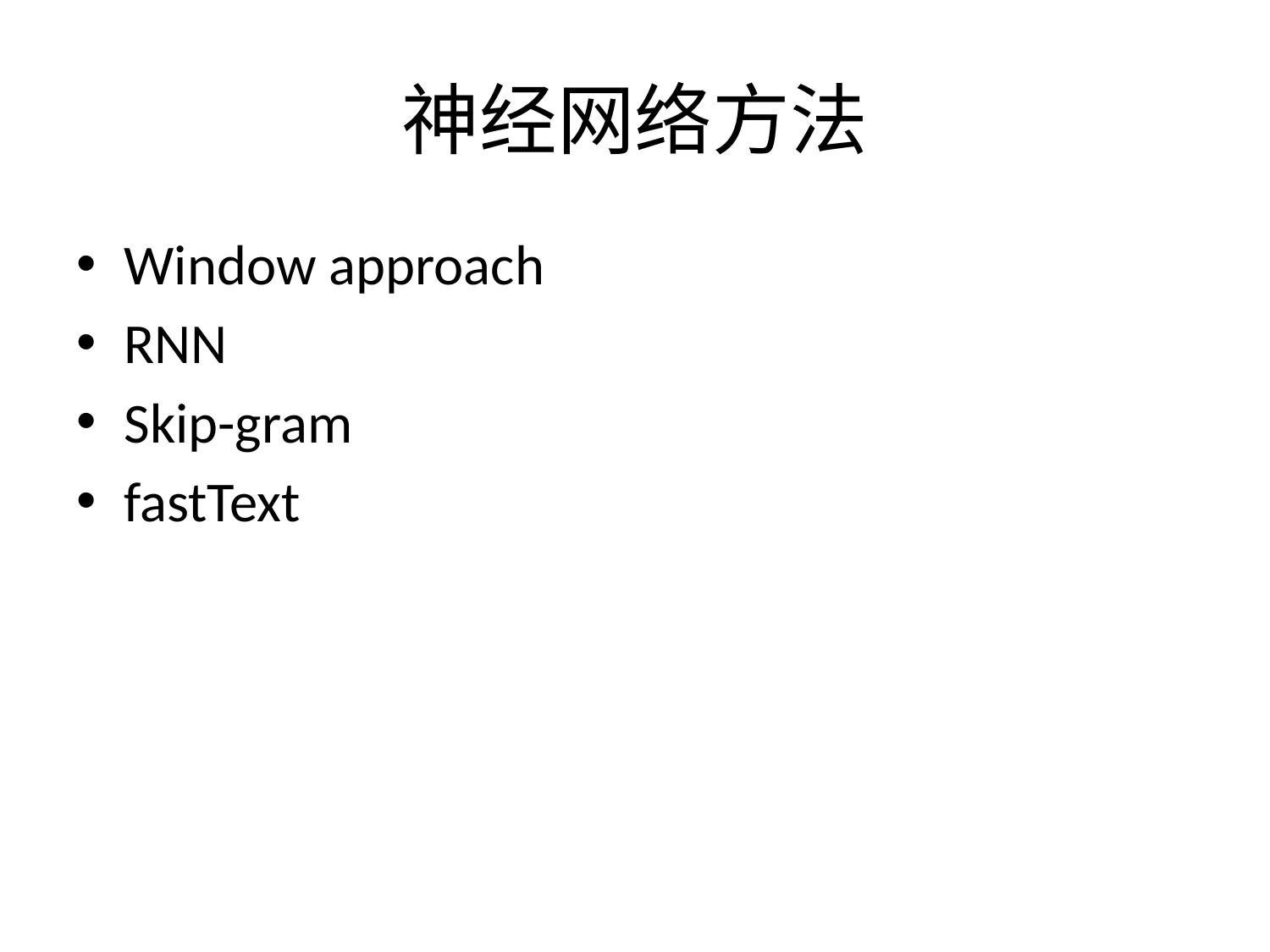

# 神经网络方法
Window approach
RNN
Skip-gram
fastText